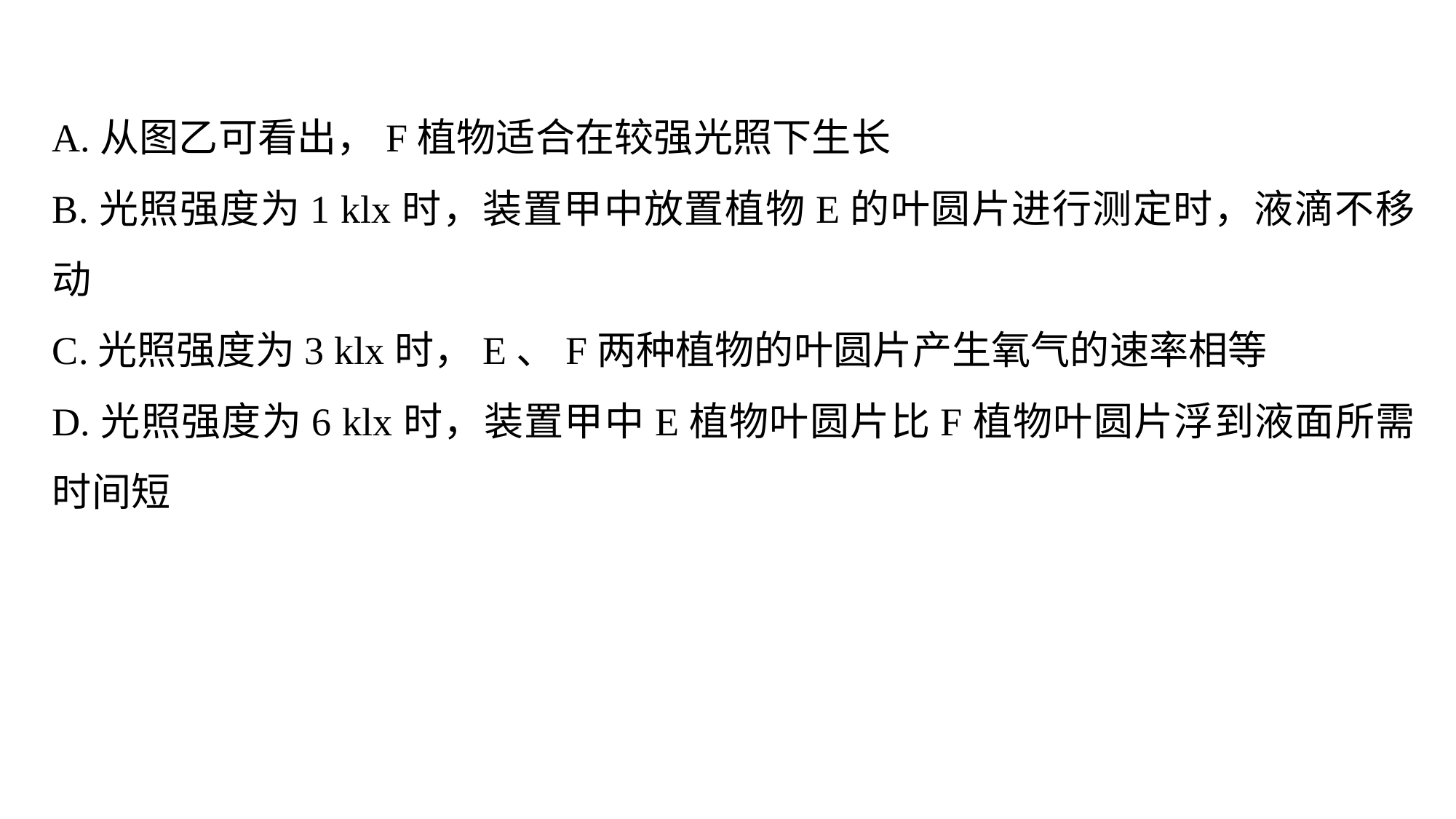

A.从图乙可看出，F植物适合在较强光照下生长
B.光照强度为1 klx时，装置甲中放置植物E的叶圆片进行测定时，液滴不移动
C.光照强度为3 klx时，E、F两种植物的叶圆片产生氧气的速率相等
D.光照强度为6 klx时，装置甲中E植物叶圆片比F植物叶圆片浮到液面所需时间短